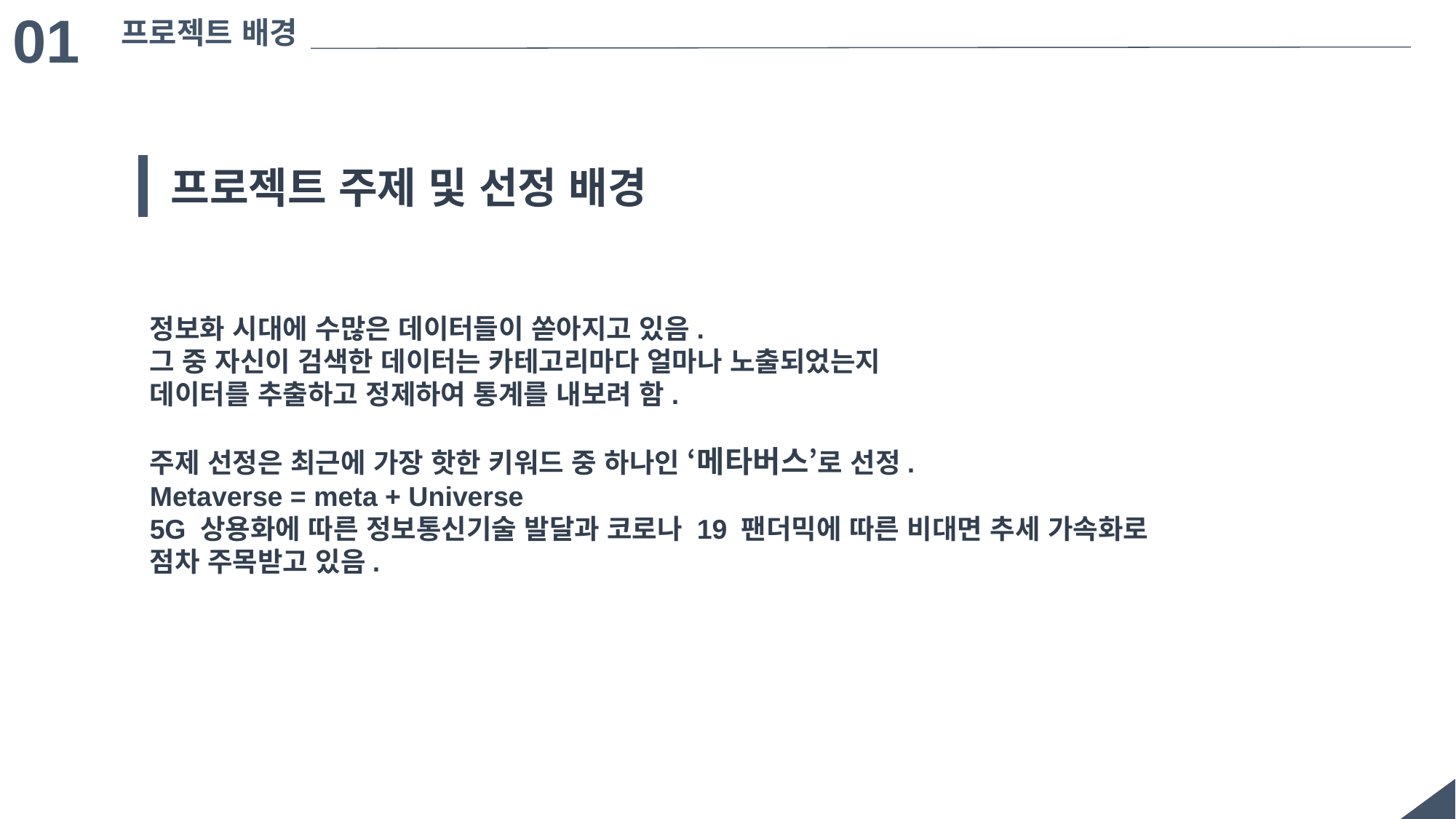

01
프로젝트 배경

프로젝트 주제 및 선정 배경
정보화 시대에 수많은 데이터들이 쏟아지고 있음.
그 중 자신이 검색한 데이터는 카테고리마다 얼마나 노출되었는지
데이터를 추출하고 정제하여 통계를 내보려 함.

주제 선정은 최근에 가장 핫한 키워드 중 하나인 ‘메타버스’로 선정.
Metaverse = meta + Universe
5G 상용화에 따른 정보통신기술 발달과 코로나 19 팬더믹에 따른 비대면 추세 가속화로
점차 주목받고 있음.